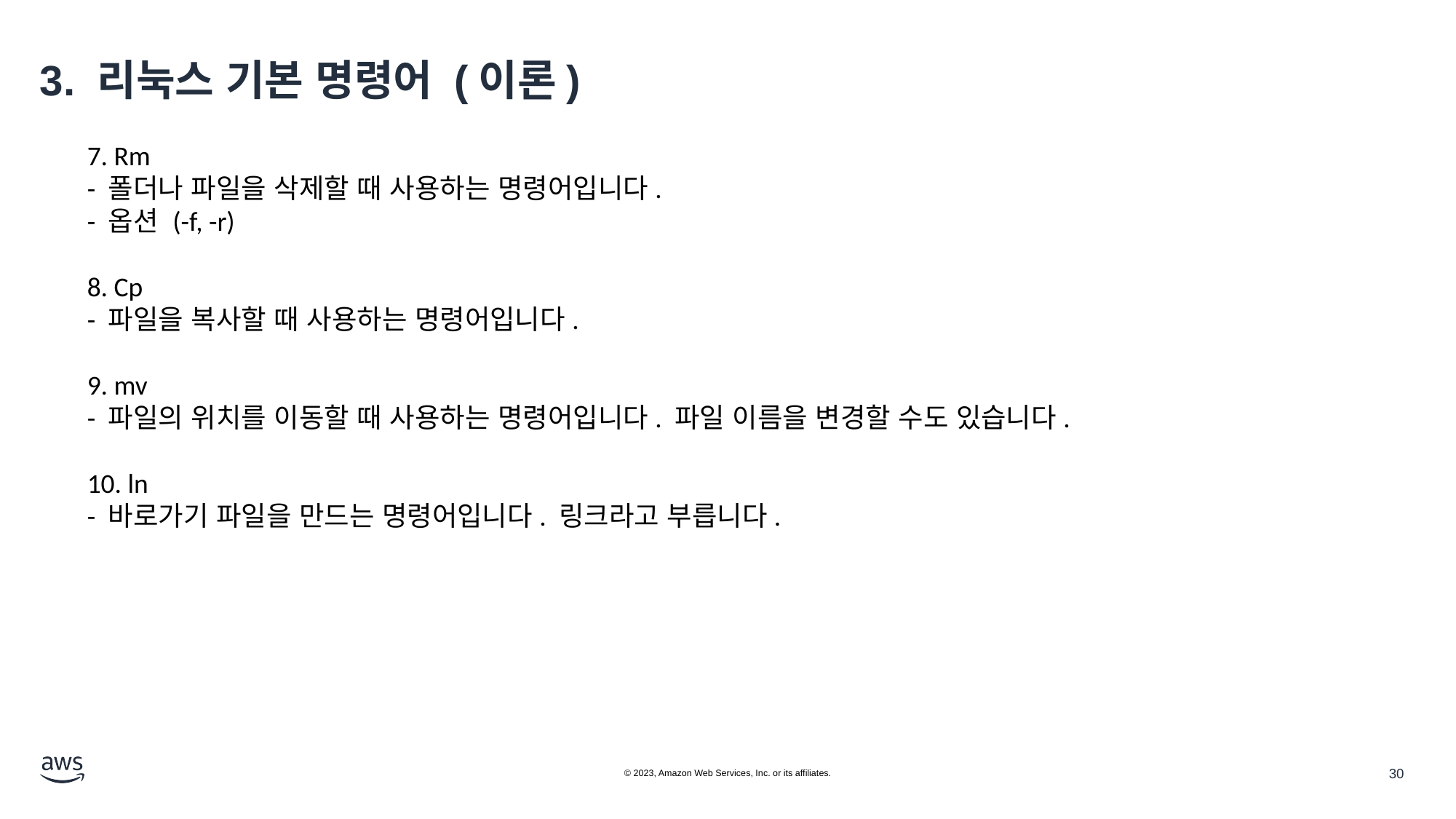

# 3. 리눅스 기본 명령어 (이론)
7. Rm
- 폴더나 파일을 삭제할 때 사용하는 명령어입니다.
- 옵션 (-f, -r)

8. Cp
- 파일을 복사할 때 사용하는 명령어입니다.

9. mv
- 파일의 위치를 이동할 때 사용하는 명령어입니다. 파일 이름을 변경할 수도 있습니다.

10. ln
- 바로가기 파일을 만드는 명령어입니다. 링크라고 부릅니다.
© 2023, Amazon Web Services, Inc. or its affiliates.
30